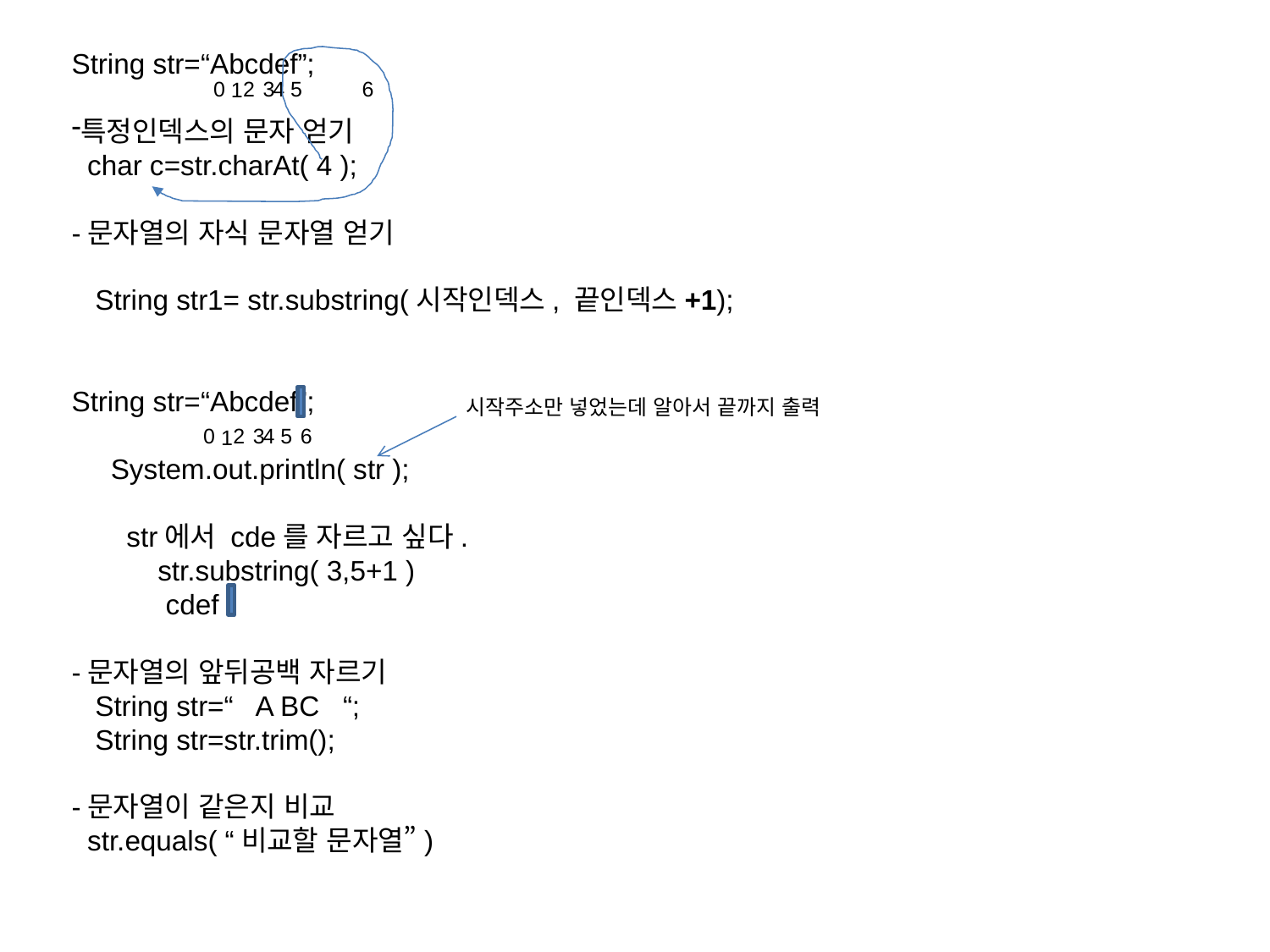

String str=“Abcdef”;

특정인덱스의 문자 얻기
  char c=str.charAt( 4 );

-문자열의 자식 문자열 얻기

   String str1= str.substring(시작인덱스, 끝인덱스+1);

String str=“Abcdef”;

     System.out.println( str );

       str에서 cde를 자르고 싶다.
           str.substring( 3,5+1 )
            cdef

-문자열의 앞뒤공백 자르기
   String str=“   A BC   “;
   String str=str.trim();

-문자열이 같은지 비교
  str.equals( “비교할 문자열”)

0
2
3
4
6
5
1

시작주소만 넣었는데 알아서 끝까지 출력
0
2
3
4
6
5
1